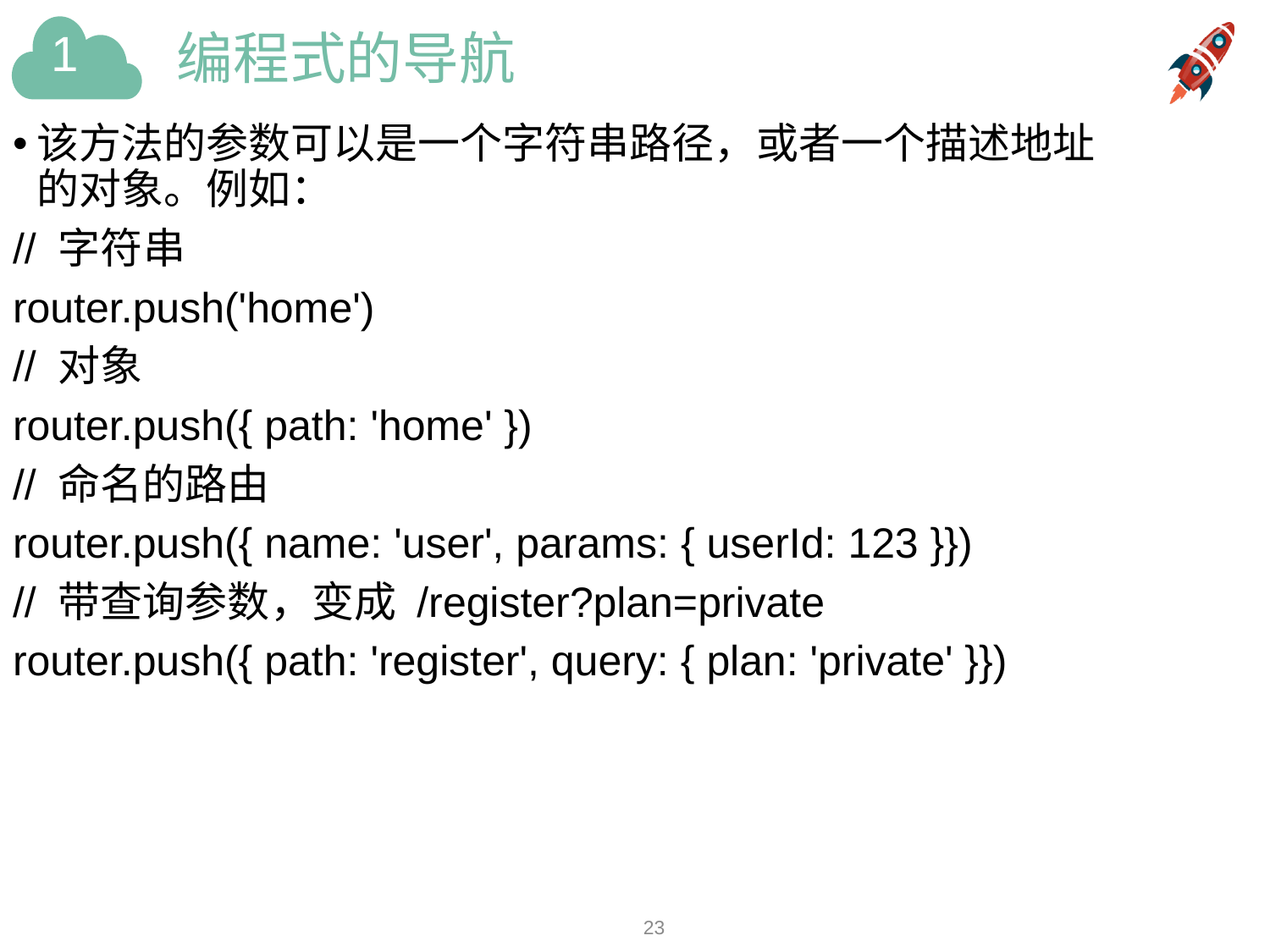

# 编程式的导航
该方法的参数可以是一个字符串路径，或者一个描述地址的对象。例如：
// 字符串
router.push('home')
// 对象
router.push({ path: 'home' })
// 命名的路由
router.push({ name: 'user', params: { userId: 123 }})
// 带查询参数，变成 /register?plan=private
router.push({ path: 'register', query: { plan: 'private' }})
23